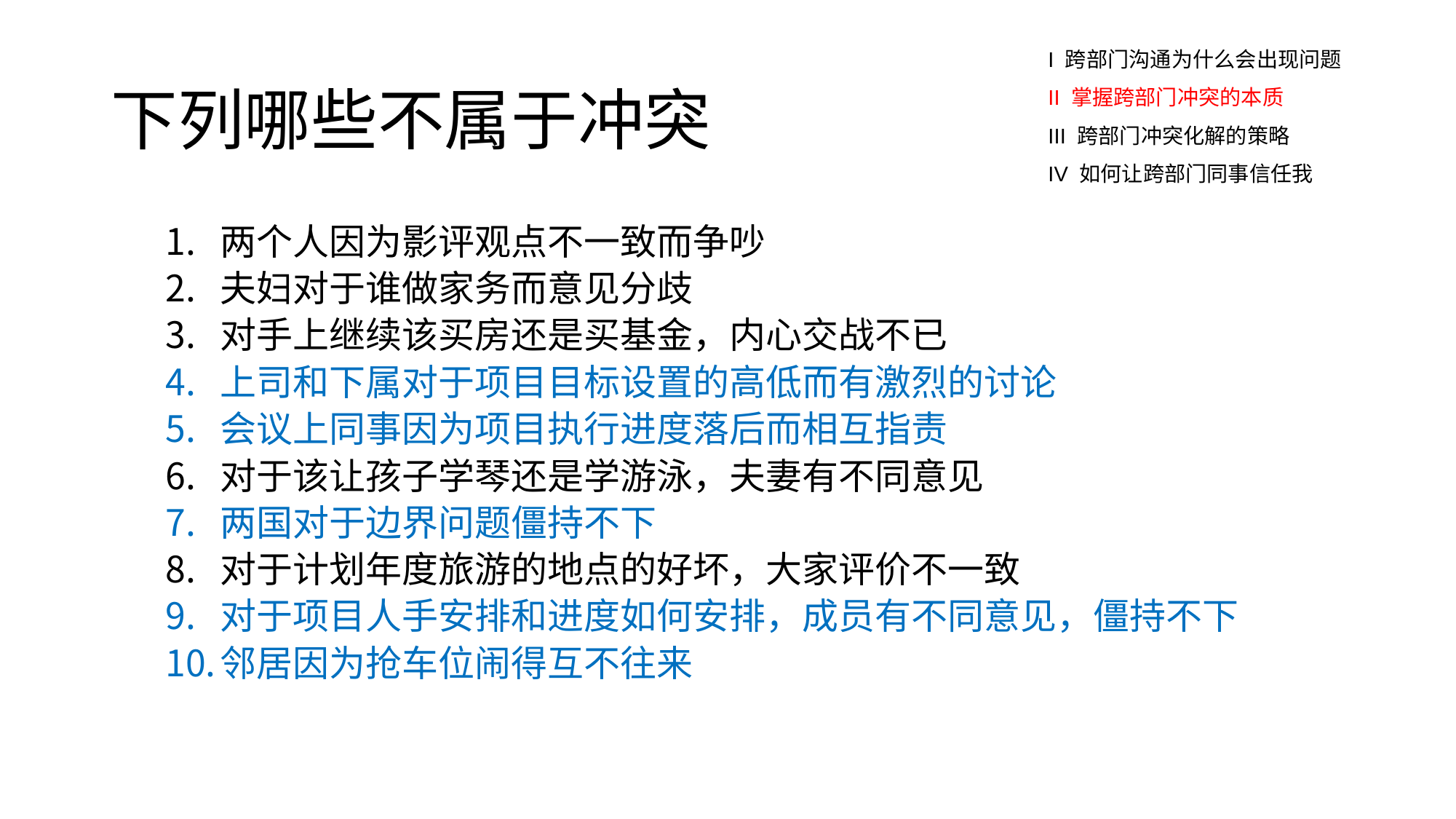

# 下列哪些不属于冲突
I 跨部门沟通为什么会出现问题
II 掌握跨部门冲突的本质
III 跨部门冲突化解的策略
IV 如何让跨部门同事信任我
两个人因为影评观点不一致而争吵
夫妇对于谁做家务而意见分歧
对手上继续该买房还是买基金，内心交战不已
上司和下属对于项目目标设置的高低而有激烈的讨论
会议上同事因为项目执行进度落后而相互指责
对于该让孩子学琴还是学游泳，夫妻有不同意见
两国对于边界问题僵持不下
对于计划年度旅游的地点的好坏，大家评价不一致
对于项目人手安排和进度如何安排，成员有不同意见，僵持不下
邻居因为抢车位闹得互不往来